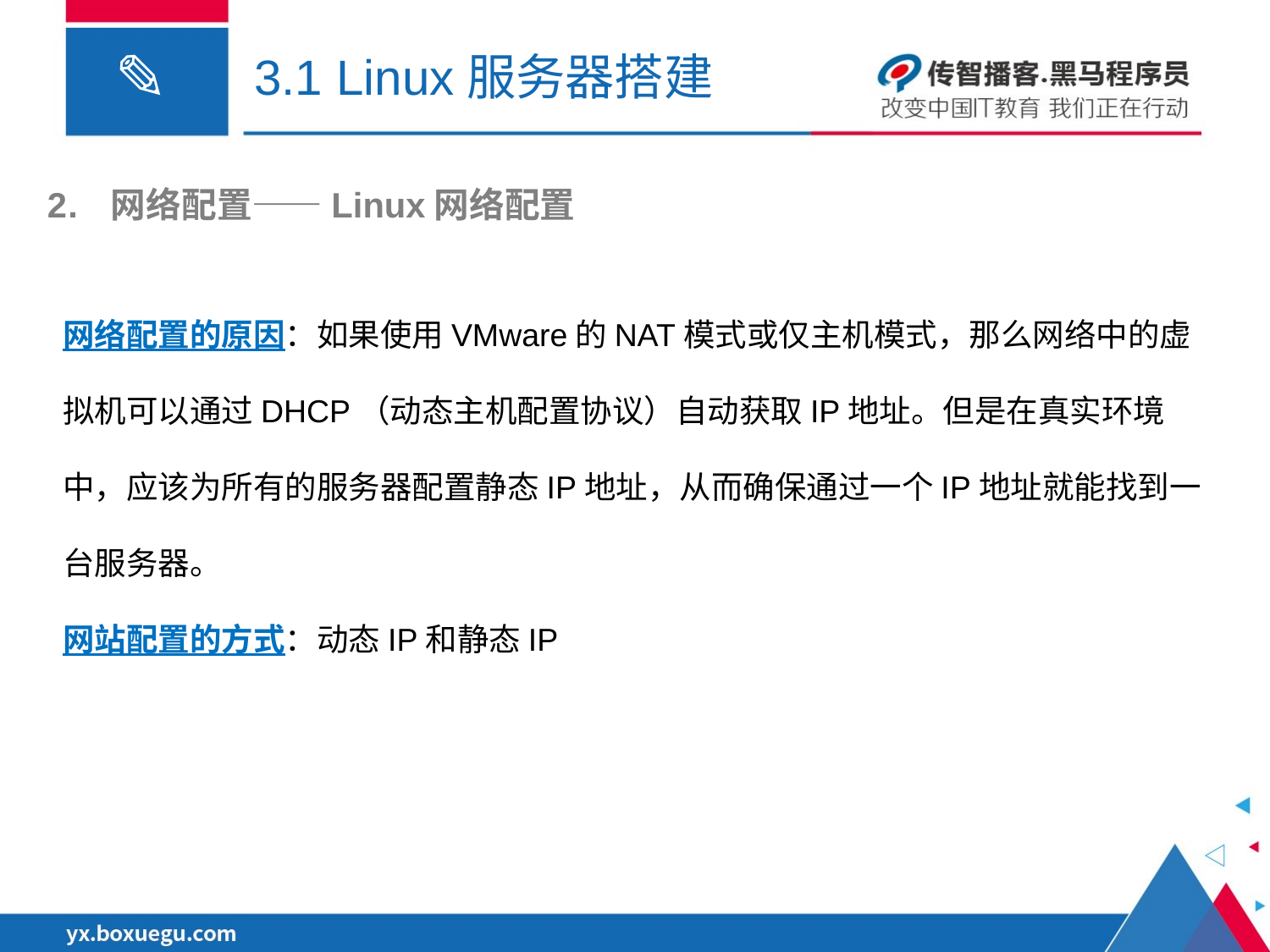

# 3.1 Linux服务器搭建
网络配置——Linux网络配置
网络配置的原因：如果使用VMware的NAT模式或仅主机模式，那么网络中的虚拟机可以通过DHCP（动态主机配置协议）自动获取IP地址。但是在真实环境中，应该为所有的服务器配置静态IP地址，从而确保通过一个IP地址就能找到一台服务器。
网站配置的方式：动态IP和静态IP